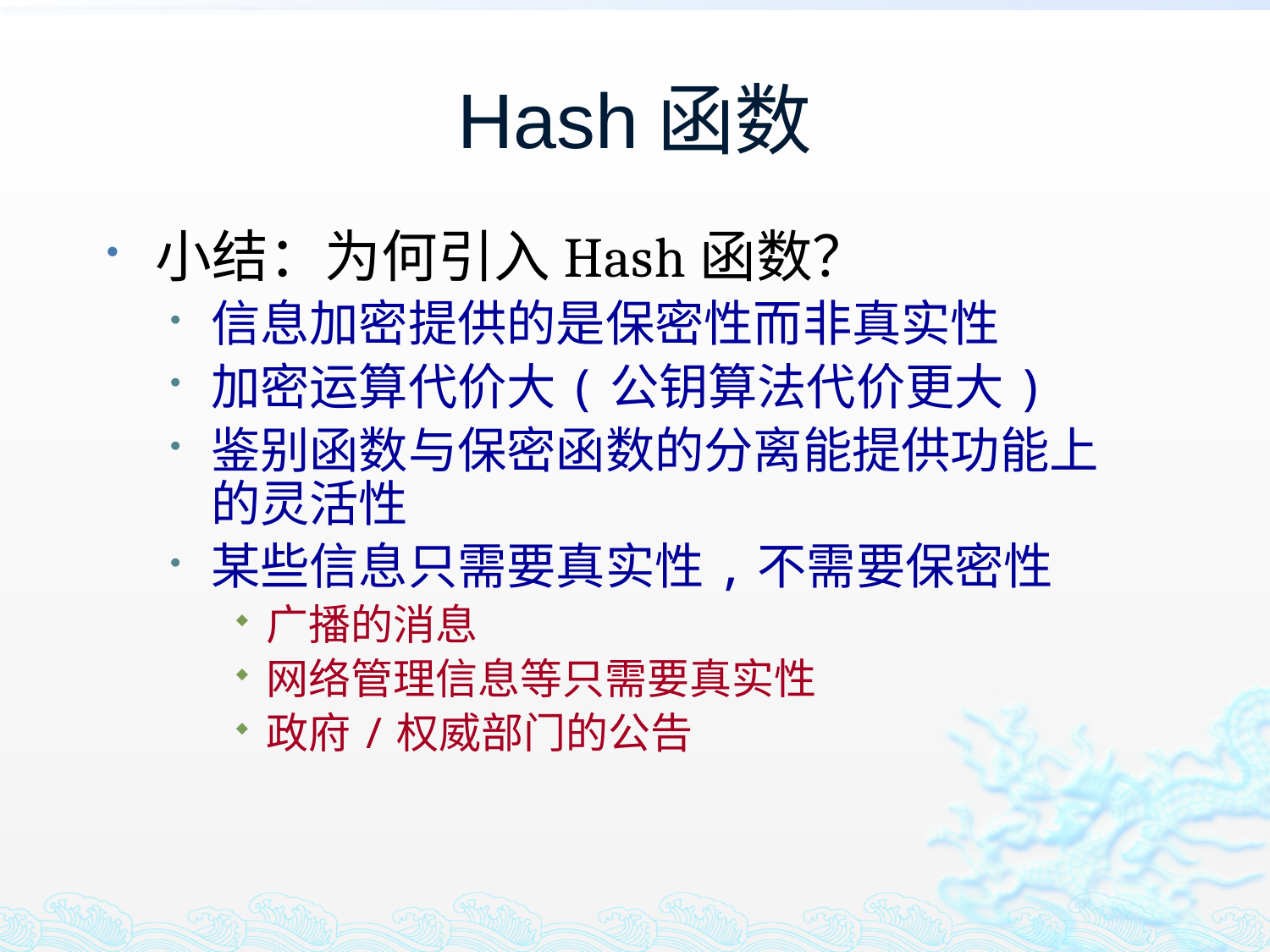

# Hash函数
小结：为何引入Hash函数？
信息加密提供的是保密性而非真实性
加密运算代价大(公钥算法代价更大)
鉴别函数与保密函数的分离能提供功能上的灵活性
某些信息只需要真实性,不需要保密性
广播的消息
网络管理信息等只需要真实性
政府/权威部门的公告